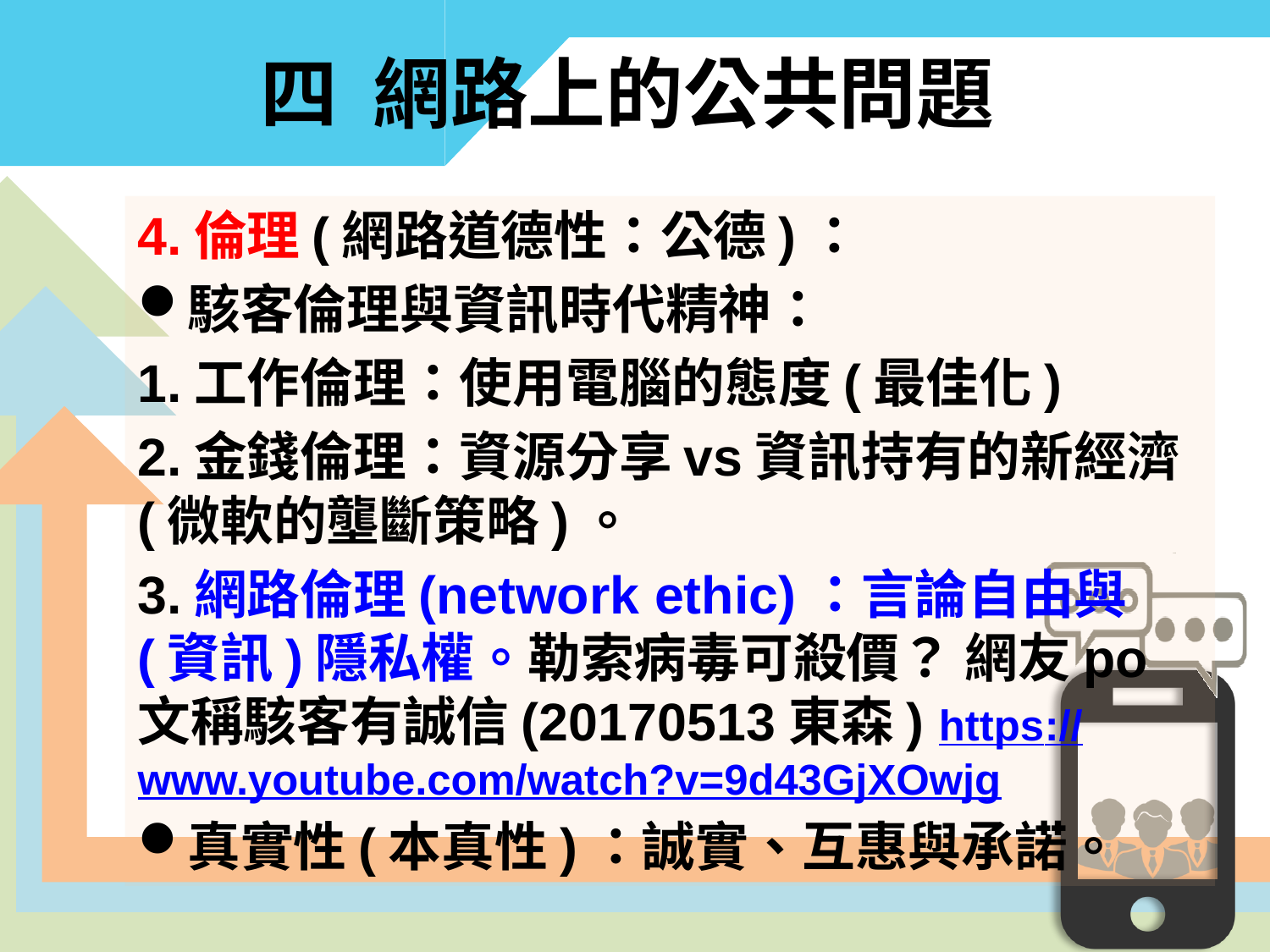

# 四  網路上的公共問題
4.倫理(網路道德性：公德)：
駭客倫理與資訊時代精神：
1.工作倫理：使用電腦的態度(最佳化)
2.金錢倫理：資源分享vs資訊持有的新經濟(微軟的壟斷策略)。
3.網路倫理(network ethic)：言論自由與(資訊)隱私權。勒索病毒可殺價？ 網友po文稱駭客有誠信(20170513東森) https://www.youtube.com/watch?v=9d43GjXOwjg
真實性(本真性)：誠實、互惠與承諾。